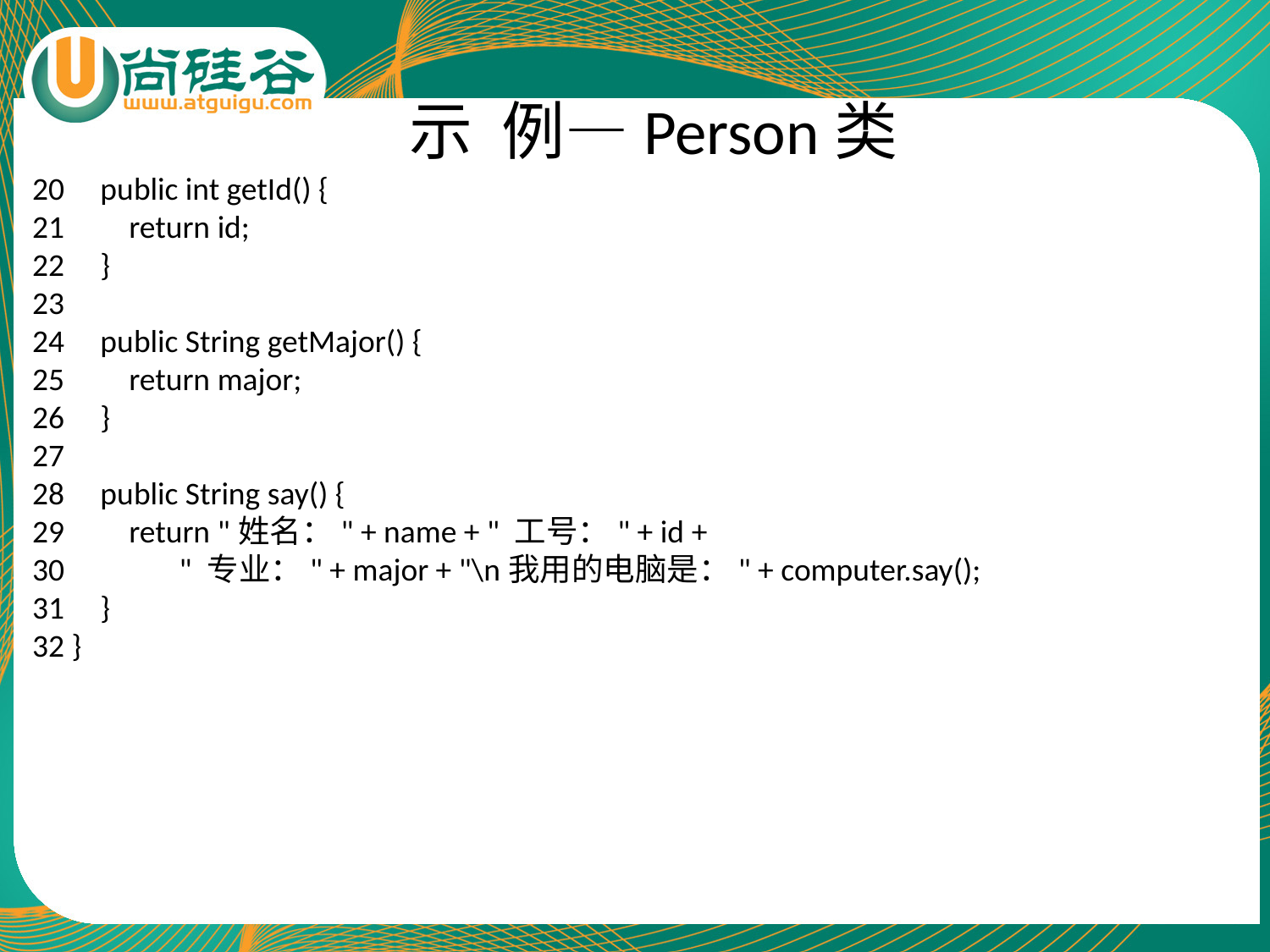

# 示  例—Person类
20     public int getId() {
21         return id;
22     }
23
24     public String getMajor() {
25         return major;
26     }
27
28     public String say() {
29         return "姓名：" + name + " 工号：" + id +
30                " 专业：" + major + "\n我用的电脑是：" + computer.say();
31     }
32 }